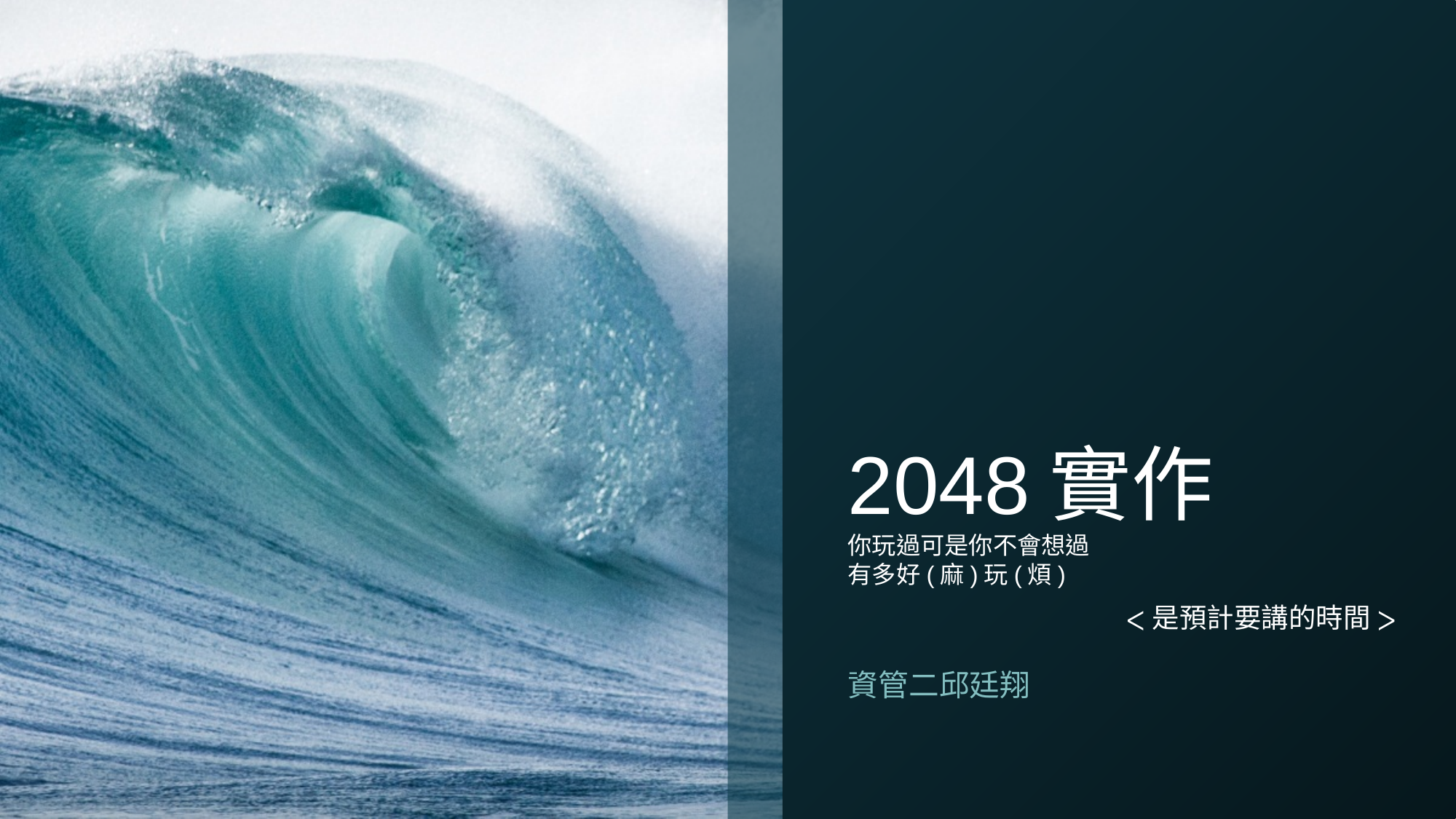

# 2048實作 你玩過可是你不會想過 有多好(麻)玩(煩)
<是預計要講的時間>
資管二邱廷翔